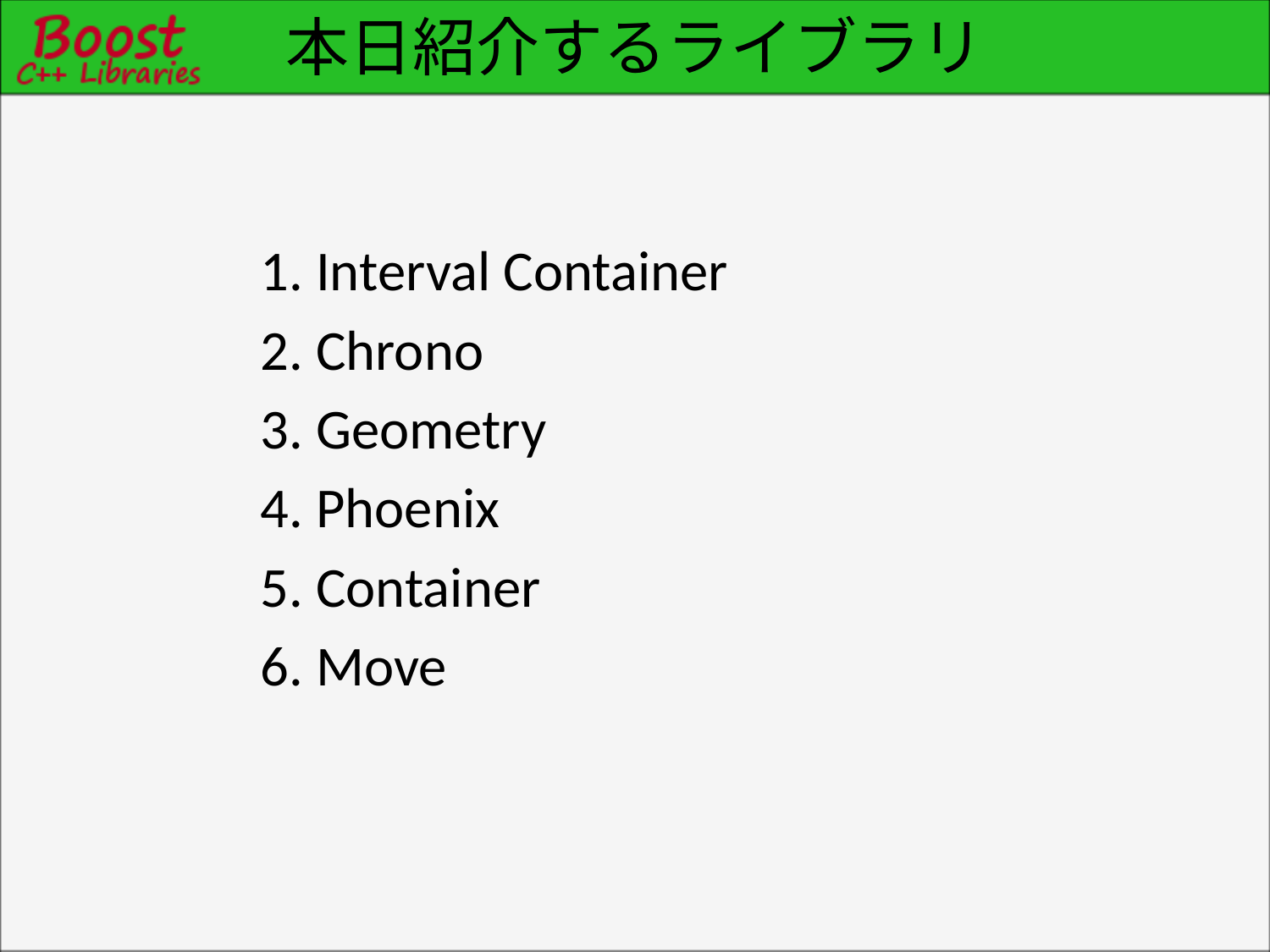

# 本日紹介するライブラリ
1. Interval Container
2. Chrono
3. Geometry
4. Phoenix
5. Container
6. Move